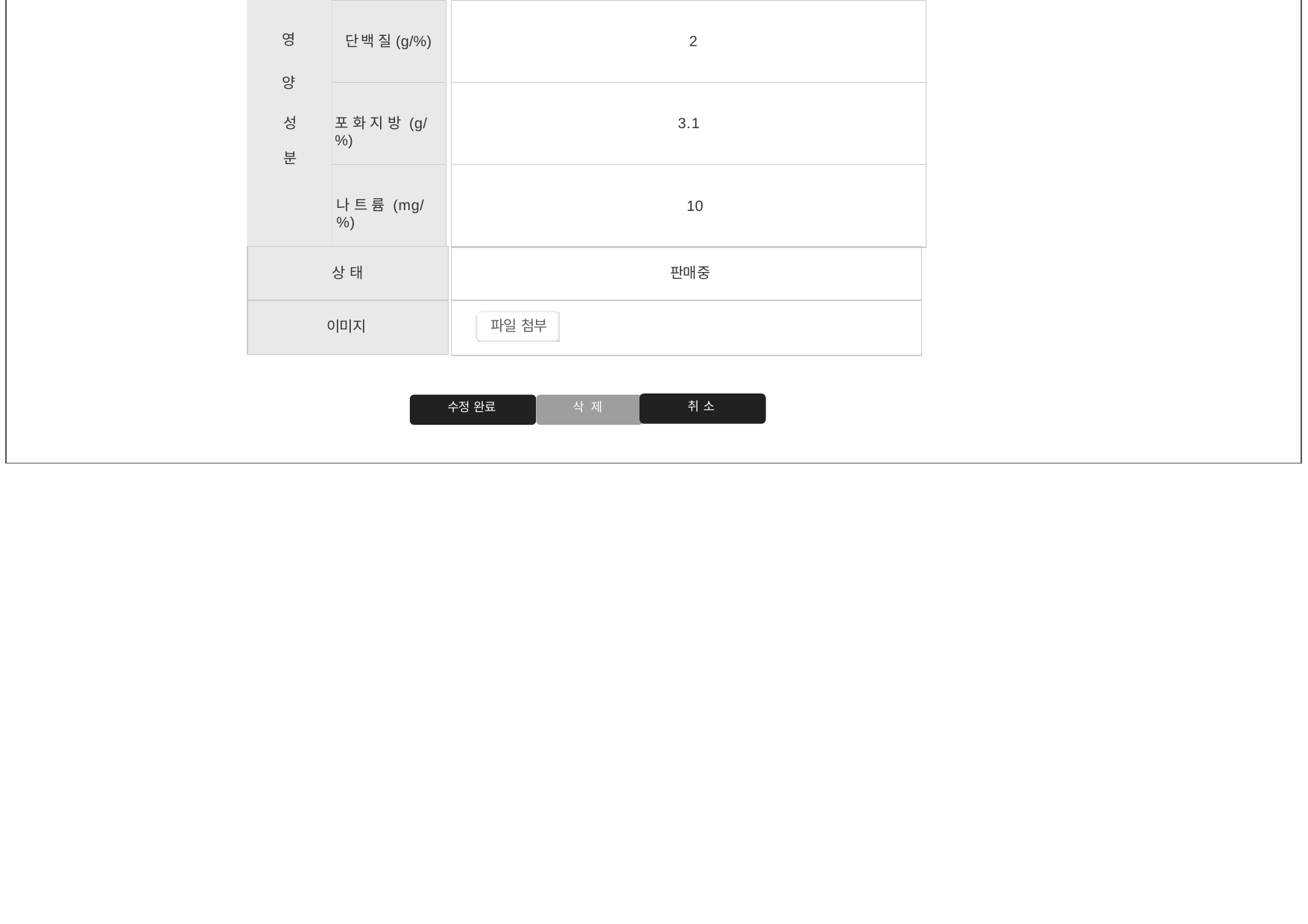

영

양
단 백 질(g/%)
2

포 화 지 방 (g/%)
3.1
성

분

나 트 륨 (mg/%)
10

분

상 태
판매중

파일 첨부
이미지

취 소
수정 완료
삭  제